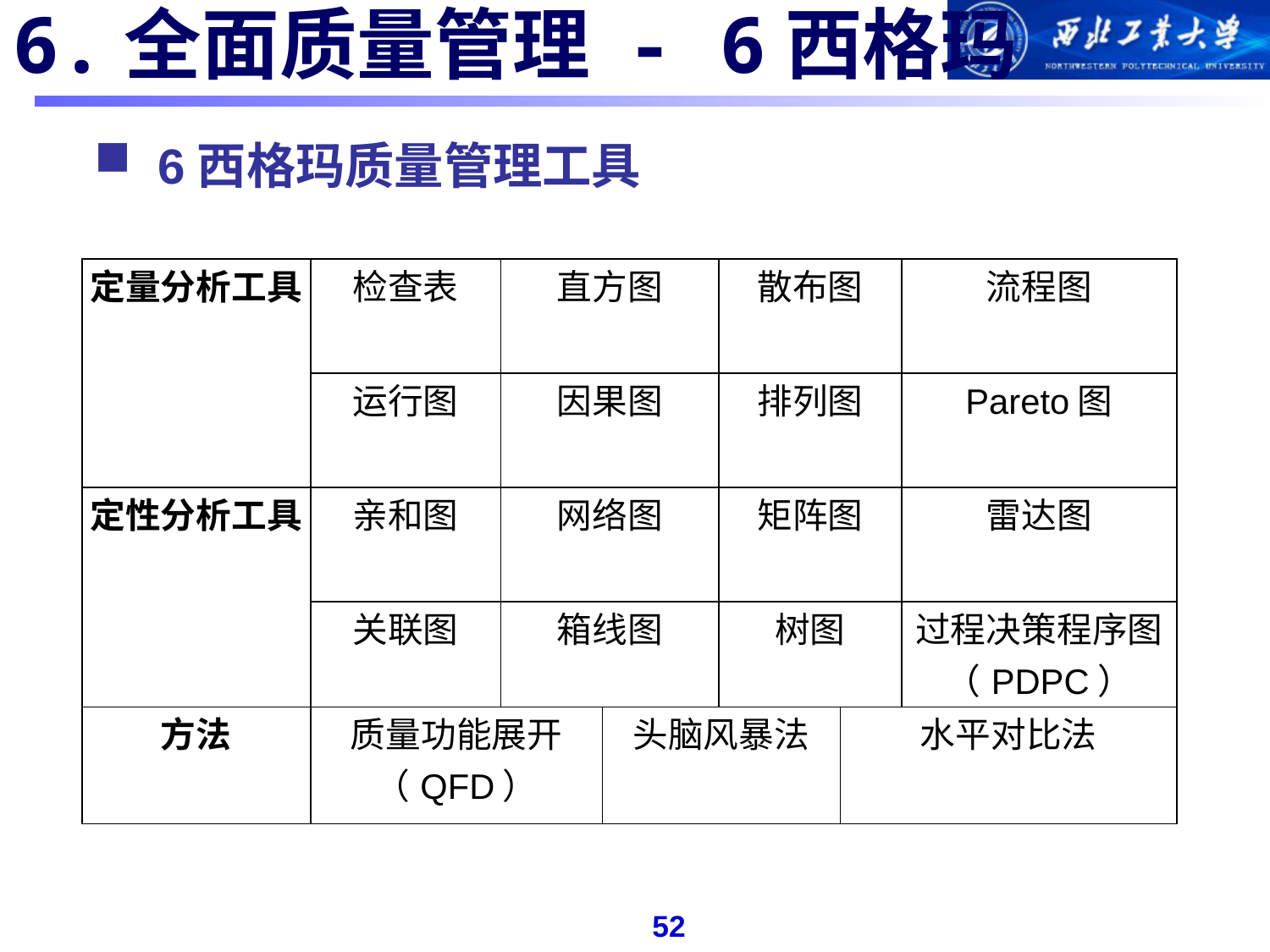

#
6.全面质量管理 - 6西格玛
6西格玛质量管理工具
| 定量分析工具 | 检查表 | 直方图 |  | 散布图 |  | 流程图 |
| --- | --- | --- | --- | --- | --- | --- |
|  | 运行图 | 因果图 |  | 排列图 |  | Pareto图 |
| 定性分析工具 | 亲和图 | 网络图 |  | 矩阵图 |  | 雷达图 |
|  | 关联图 | 箱线图 |  | 树图 |  | 过程决策程序图（PDPC） |
| 方法 | 质量功能展开（QFD） |  | 头脑风暴法 |  | 水平对比法 |  |